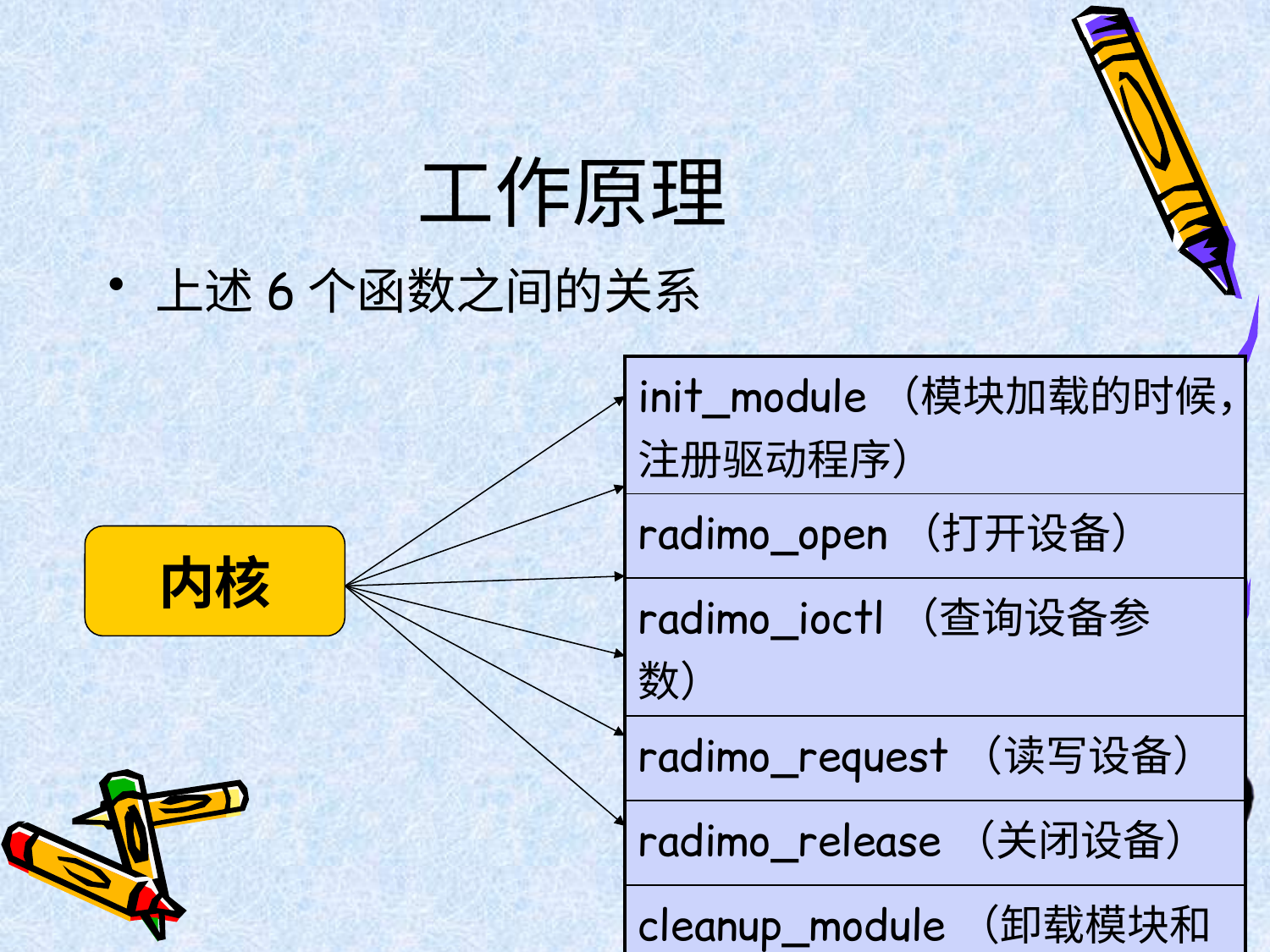

# 工作原理
上述6个函数之间的关系
| init\_module（模块加载的时候，注册驱动程序） |
| --- |
| radimo\_open（打开设备） |
| radimo\_ioctl（查询设备参数） |
| radimo\_request（读写设备） |
| radimo\_release（关闭设备） |
| cleanup\_module（卸载模块和驱动程序） |

内核